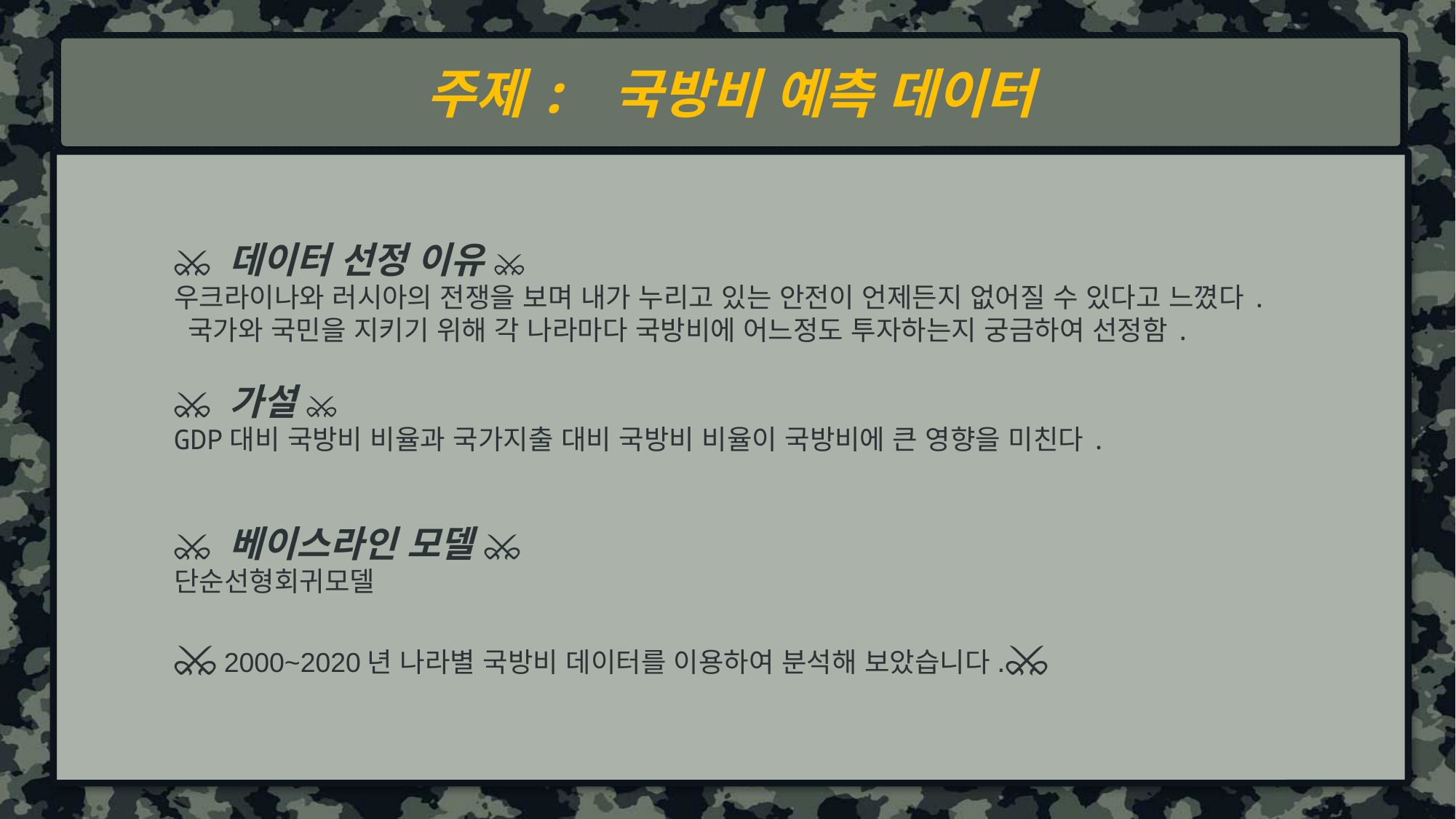

주제: 국방비 예측 데이터

⚔️ 데이터 선정 이유 ⚔️
우크라이나와 러시아의 전쟁을 보며 내가 누리고 있는 안전이 언제든지 없어질 수 있다고 느꼈다.
 국가와 국민을 지키기 위해 각 나라마다 국방비에 어느정도 투자하는지 궁금하여 선정함.

⚔️ 가설 ⚔️
GDP대비 국방비 비율과 국가지출 대비 국방비 비율이 국방비에 큰 영향을 미친다.

⚔️ 베이스라인 모델 ⚔️
단순선형회귀모델

⚔️ 2000~2020년 나라별 국방비 데이터를 이용하여 분석해 보았습니다.⚔️